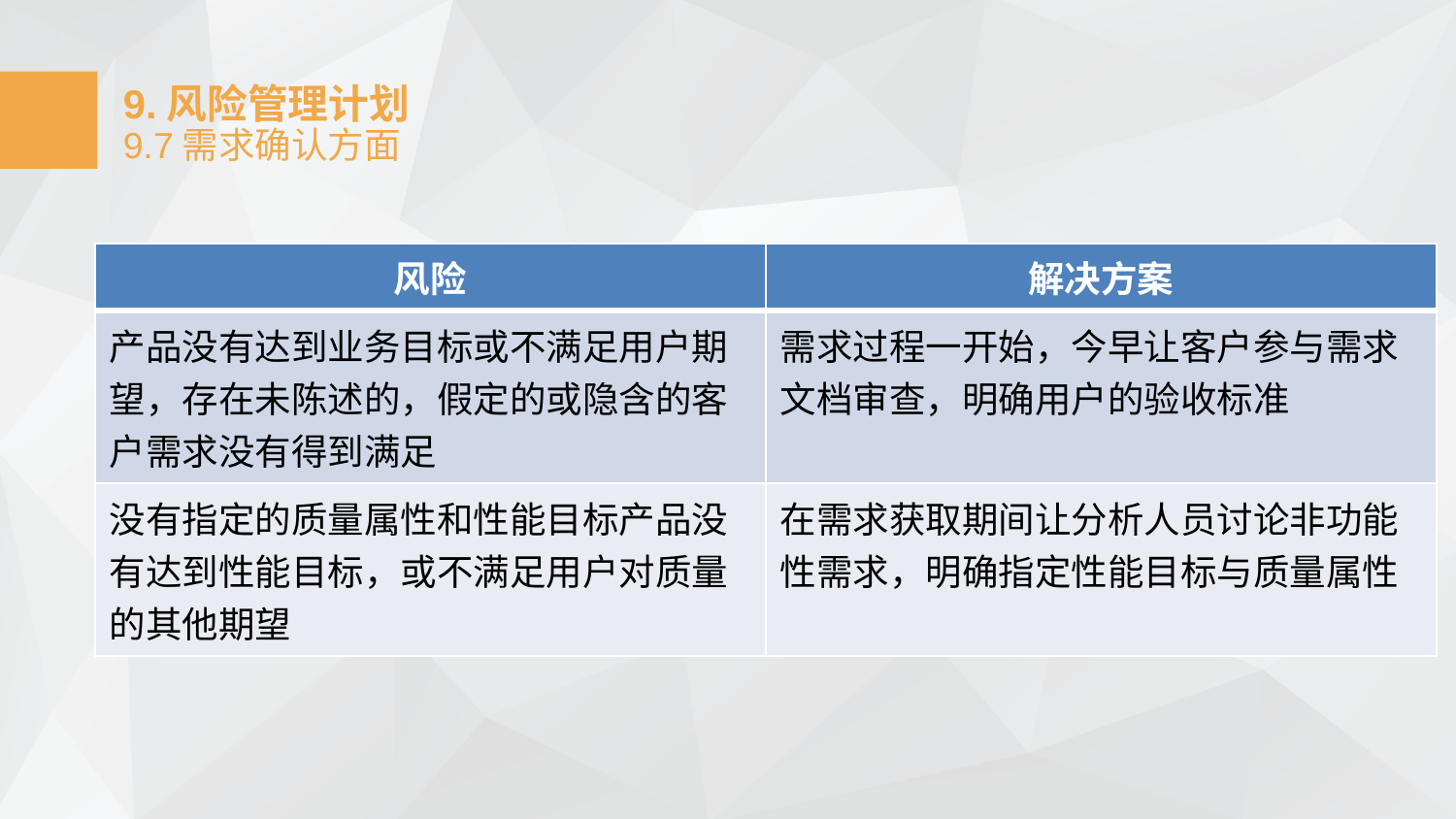

9.风险管理计划
9.7需求确认方面
| 风险 | 解决方案 |
| --- | --- |
| 产品没有达到业务目标或不满足用户期望，存在未陈述的，假定的或隐含的客户需求没有得到满足 | 需求过程一开始，今早让客户参与需求文档审查，明确用户的验收标准 |
| 没有指定的质量属性和性能目标产品没有达到性能目标，或不满足用户对质量的其他期望 | 在需求获取期间让分析人员讨论非功能性需求，明确指定性能目标与质量属性 |